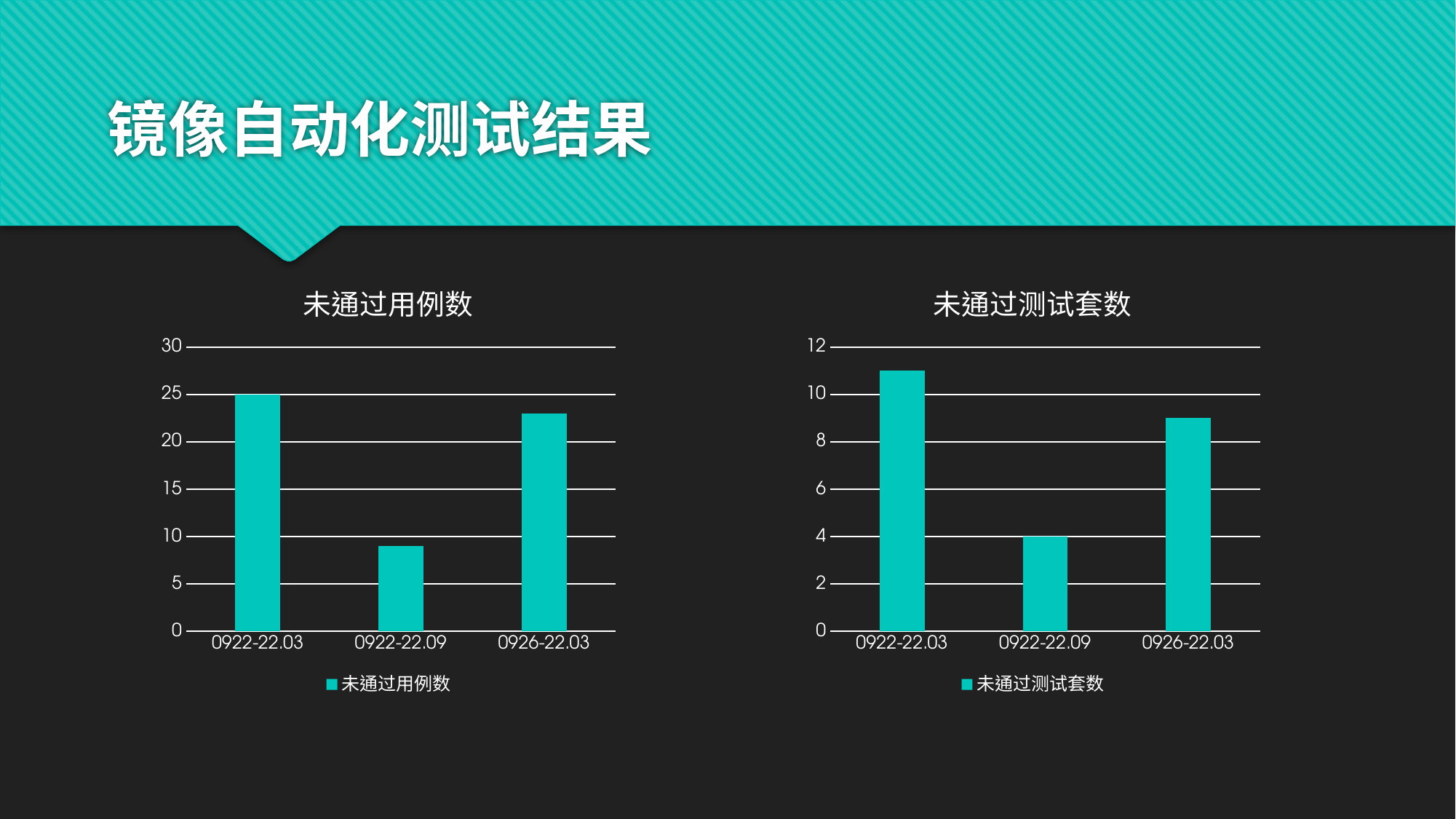

# 镜像自动化测试结果

### Chart: 未通过用例数

| Category | 未通过用例数 |
|---|---|
| 0922-22.03 | 25.0 |
| 0922-22.09 | 9.0 |
| 0926-22.03 | 23.0 |

### Chart: 未通过测试套数

| Category | 未通过测试套数 |
|---|---|
| 0922-22.03 | 11.0 |
| 0922-22.09 | 4.0 |
| 0926-22.03 | 9.0 |